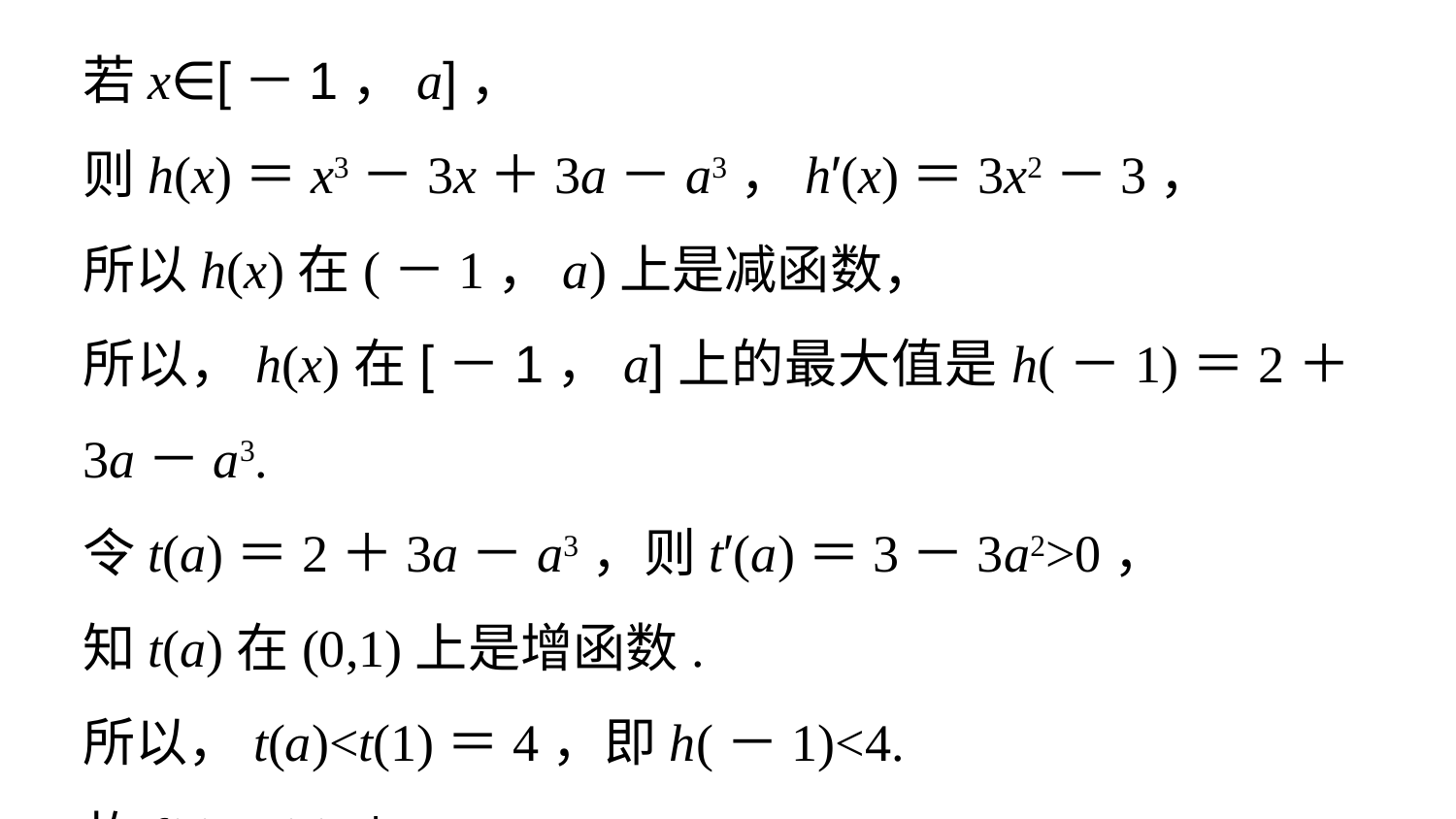

若x∈[－1，a]，
则h(x)＝x3－3x＋3a－a3，h′(x)＝3x2－3，
所以h(x)在(－1，a)上是减函数，
所以，h(x)在[－1，a]上的最大值是h(－1)＝2＋3a－a3.
令t(a)＝2＋3a－a3，则t′(a)＝3－3a2>0，
知t(a)在(0,1)上是增函数.
所以，t(a)<t(1)＝4，即h(－1)<4.
故f(x)≤g(a)＋4.